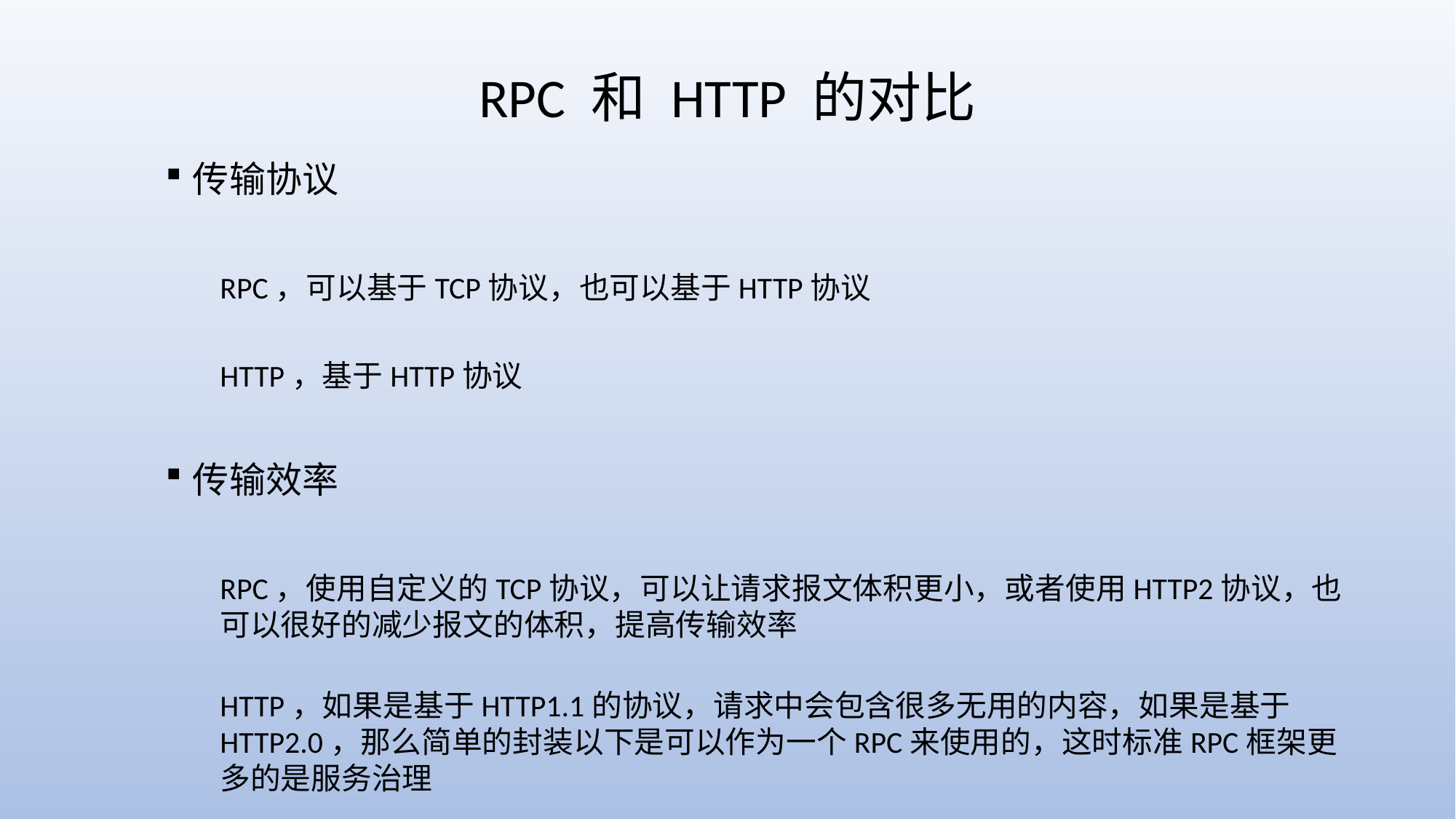

# RPC 和 HTTP 的对比
传输协议

RPC，可以基于TCP协议，也可以基于HTTP协议

HTTP，基于HTTP协议

传输效率

RPC，使用自定义的TCP协议，可以让请求报文体积更小，或者使用HTTP2协议，也可以很好的减少报文的体积，提高传输效率

HTTP，如果是基于HTTP1.1的协议，请求中会包含很多无用的内容，如果是基于HTTP2.0，那么简单的封装以下是可以作为一个RPC来使用的，这时标准RPC框架更多的是服务治理